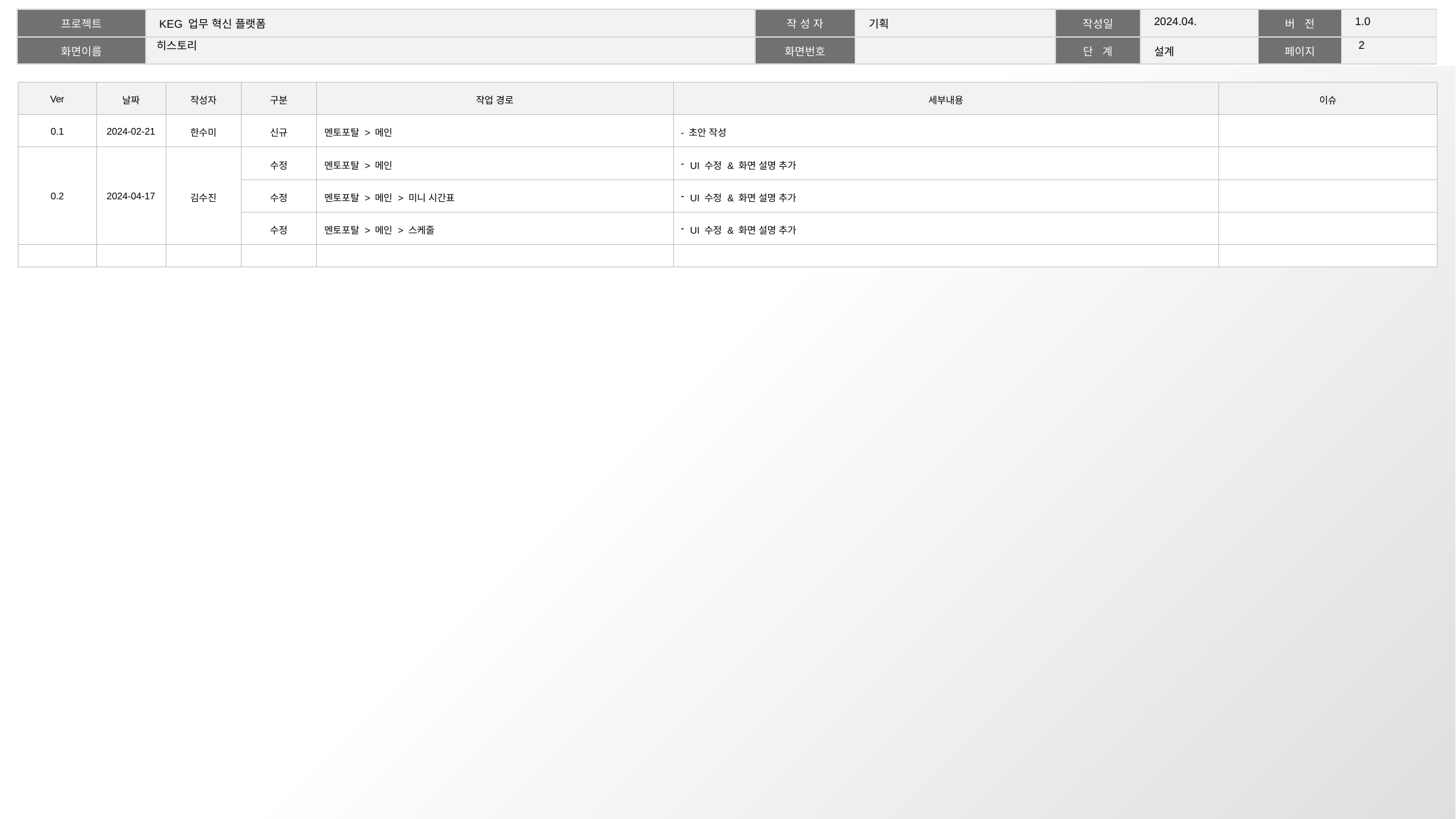

2

# 히스토리
| Ver | 날짜 | 작성자 | 구분 | 작업 경로 | 세부내용 | 이슈 |
| --- | --- | --- | --- | --- | --- | --- |
| 0.1 | 2024-02-21 | 한수미 | 신규 | 멘토포탈 > 메인 | - 초안 작성 |  |
| 0.2 | 2024-04-17 | 김수진 | 수정 | 멘토포탈 > 메인 | UI 수정 & 화면 설명 추가 |  |
|  |  |  | 수정 | 멘토포탈 > 메인 > 미니 시간표 | UI 수정 & 화면 설명 추가 |  |
|  |  |  | 수정 | 멘토포탈 > 메인 > 스케줄 | UI 수정 & 화면 설명 추가 |  |
|  |  |  |  |  |  |  |